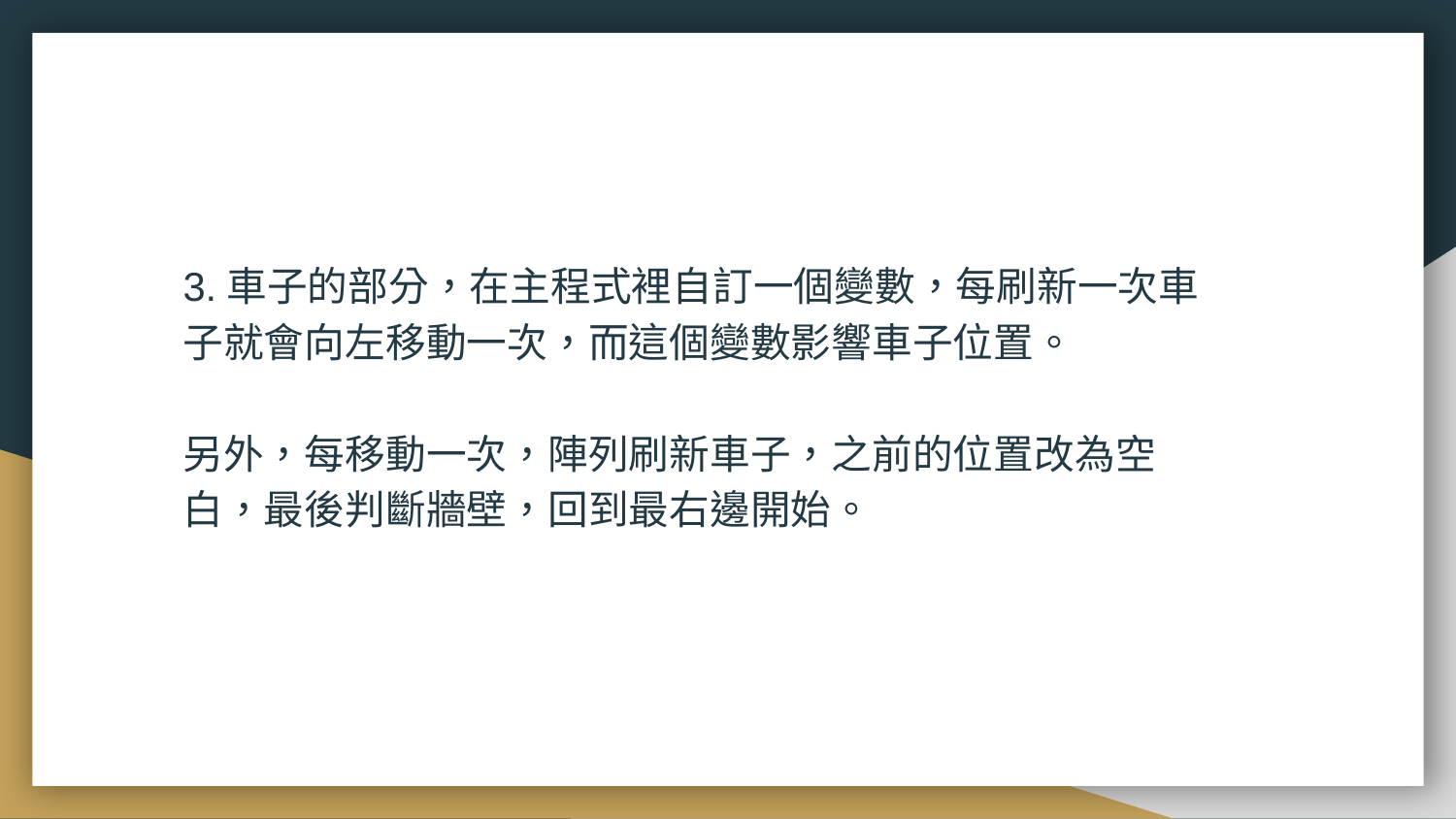

3.車子的部分，在主程式裡自訂一個變數，每刷新一次車子就會向左移動一次，而這個變數影響車子位置。

另外，每移動一次，陣列刷新車子，之前的位置改為空白，最後判斷牆壁，回到最右邊開始。